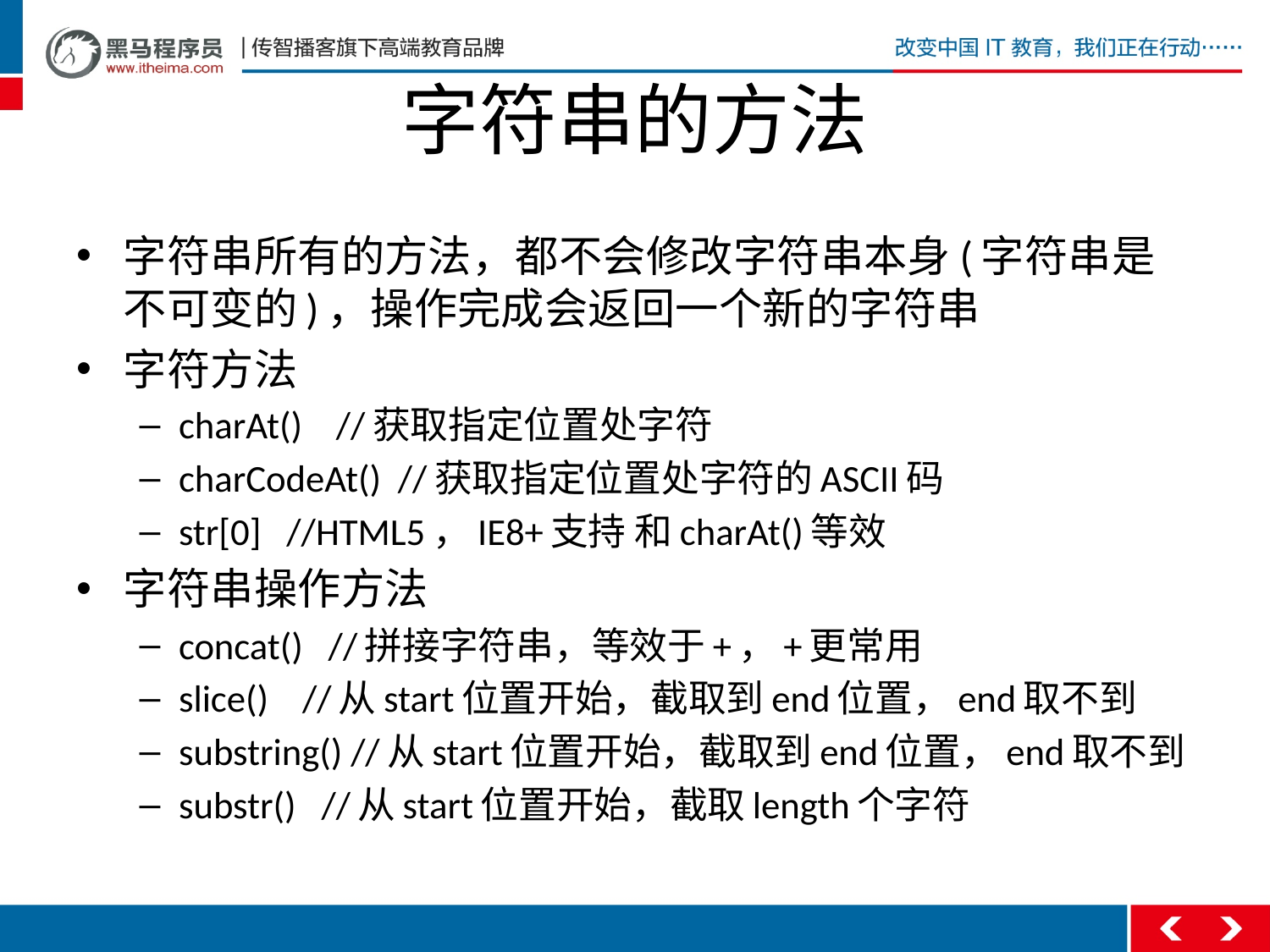

# 字符串的方法
字符串所有的方法，都不会修改字符串本身(字符串是不可变的)，操作完成会返回一个新的字符串
字符方法
charAt()    //获取指定位置处字符
charCodeAt()  //获取指定位置处字符的ASCII码
str[0]   //HTML5，IE8+支持 和charAt()等效
字符串操作方法
concat()   //拼接字符串，等效于+，+更常用
slice()    //从start位置开始，截取到end位置，end取不到
substring() //从start位置开始，截取到end位置，end取不到
substr()   //从start位置开始，截取length个字符